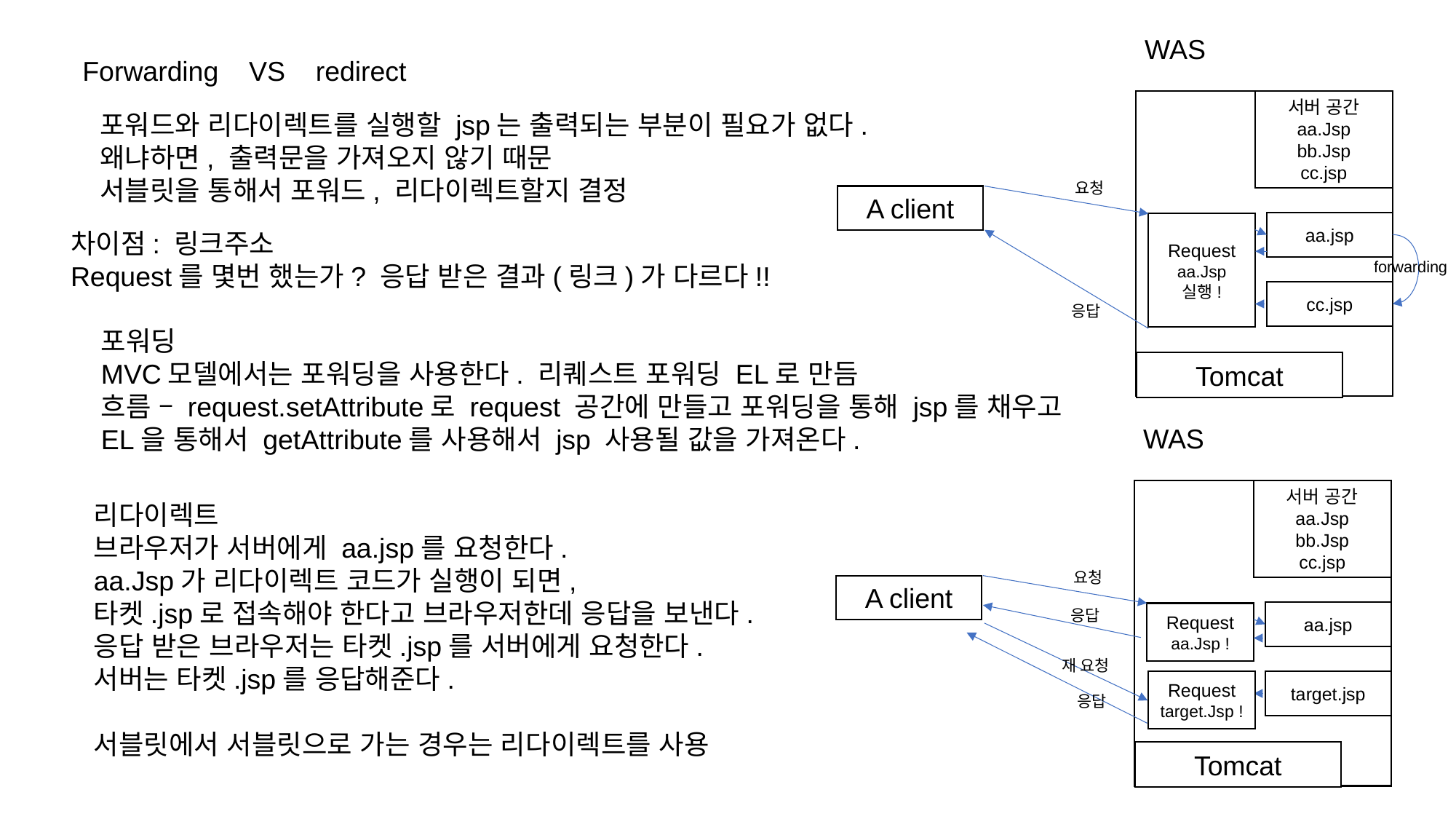

WAS
Forwarding    VS    redirect
서버 공간
aa.Jsp
bb.Jsp
cc.jsp

포워드와 리다이렉트를 실행할 jsp는 출력되는 부분이 필요가 없다.
왜냐하면, 출력문을 가져오지 않기 때문
서블릿을 통해서 포워드, 리다이렉트할지 결정
요청
A client
aa.jsp
Request
aa.Jsp 실행!
차이점: 링크주소
Request를 몇번 했는가? 응답 받은 결과(링크)가 다르다!!
forwarding
cc.jsp
응답
포워딩
MVC모델에서는 포워딩을 사용한다. 리퀘스트 포워딩 EL로 만듬
흐름 – request.setAttribute로 request 공간에 만들고 포워딩을 통해 jsp를 채우고
EL을 통해서 getAttribute를 사용해서 jsp 사용될 값을 가져온다.
Tomcat
WAS
서버 공간
aa.Jsp
bb.Jsp
cc.jsp

리다이렉트
브라우저가 서버에게 aa.jsp를 요청한다.
aa.Jsp가 리다이렉트 코드가 실행이 되면,
타켓.jsp로 접속해야 한다고 브라우저한데 응답을 보낸다.
응답 받은 브라우저는 타켓.jsp를 서버에게 요청한다.
서버는 타켓.jsp를 응답해준다.

서블릿에서 서블릿으로 가는 경우는 리다이렉트를 사용
요청
A client
응답
aa.jsp
Request
aa.Jsp !
재 요청
target.jsp
Request
target.Jsp !
응답
Tomcat